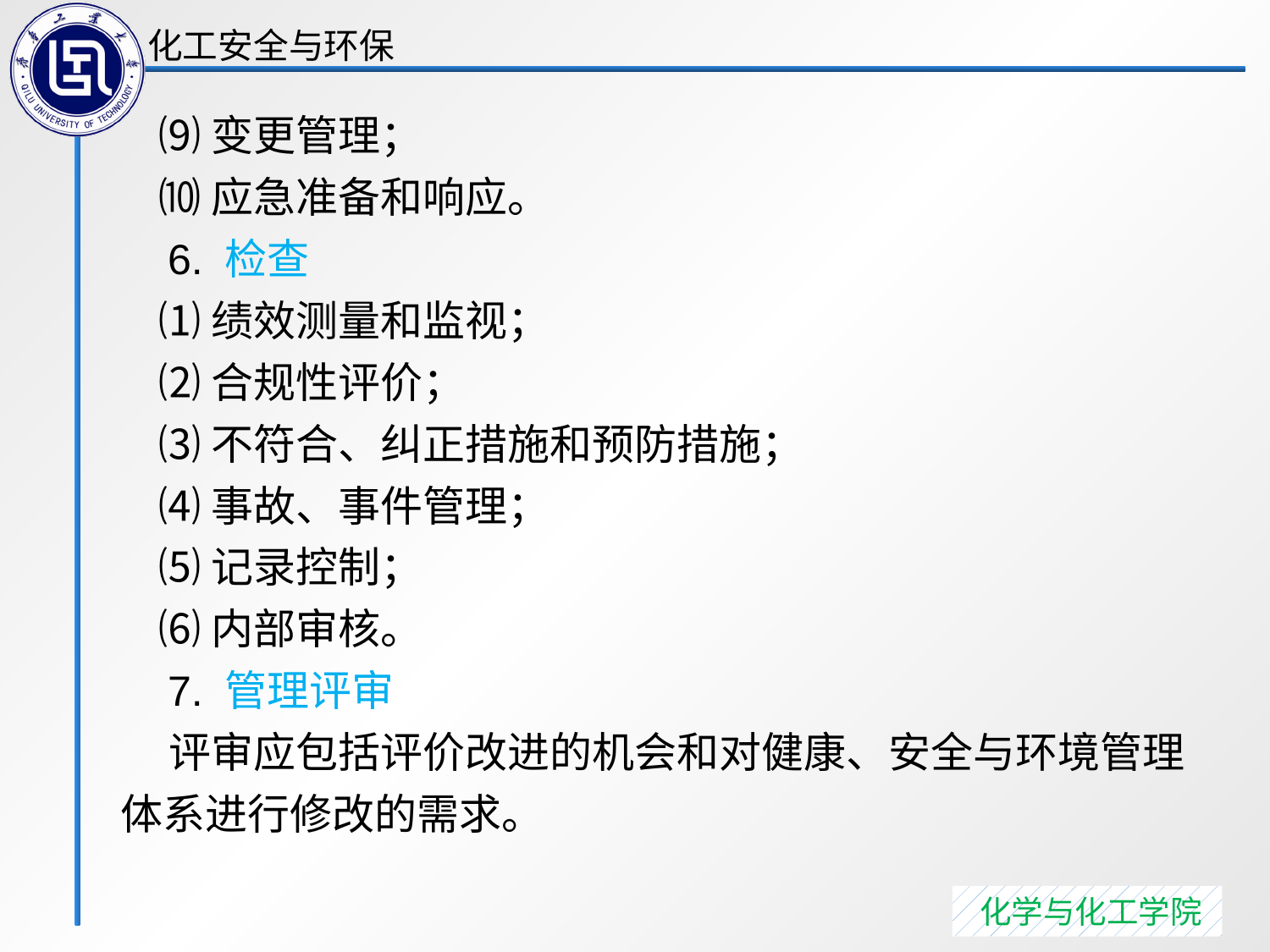

⑼变更管理；
    ⑽应急准备和响应。
    6. 检查
    ⑴绩效测量和监视；
    ⑵合规性评价；
    ⑶不符合、纠正措施和预防措施；
    ⑷事故、事件管理；
    ⑸记录控制；
    ⑹内部审核。
    7. 管理评审
    评审应包括评价改进的机会和对健康、安全与环境管理体系进行修改的需求。